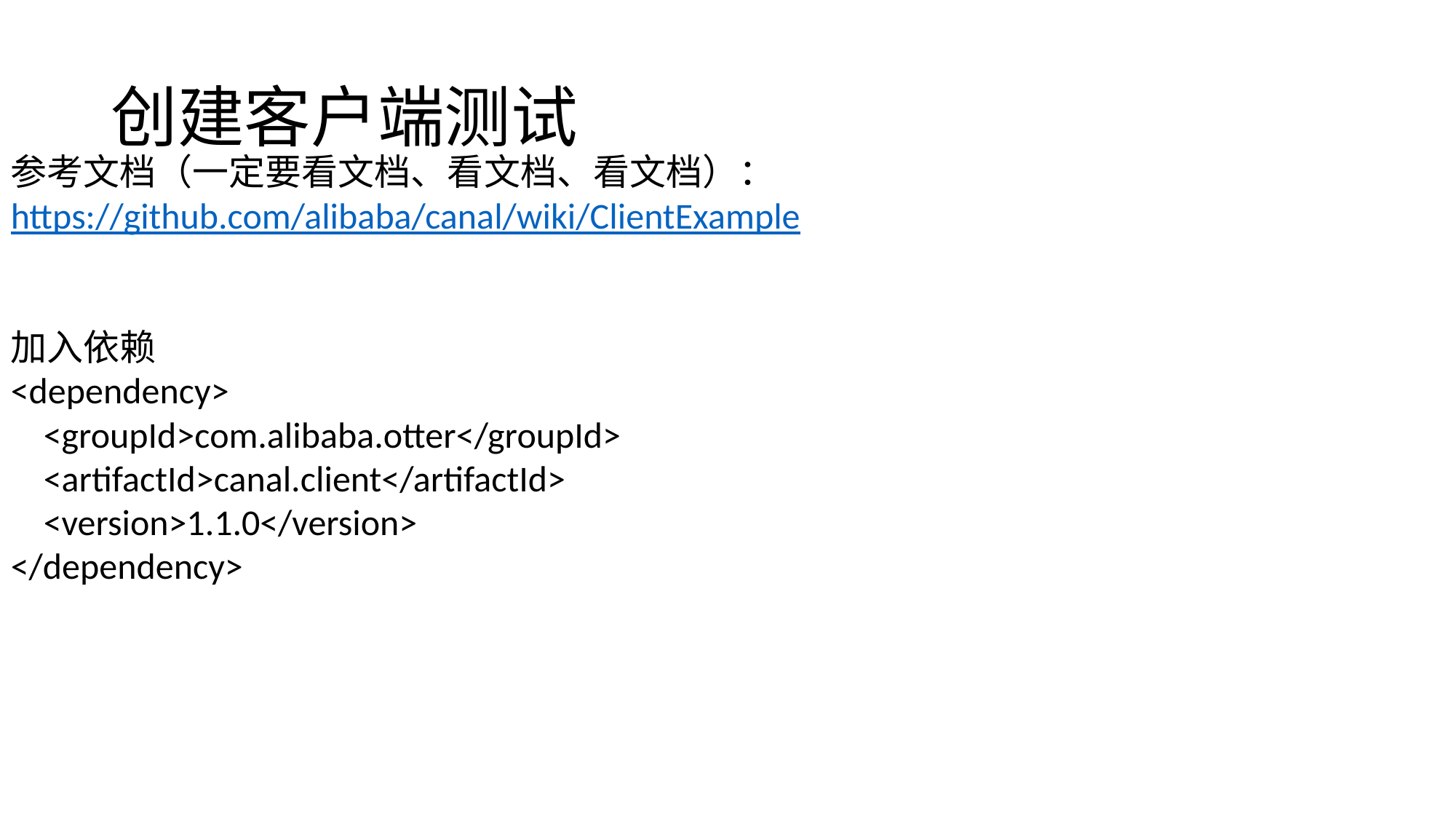

# 创建客户端测试
参考文档（一定要看文档、看文档、看文档）：
https://github.com/alibaba/canal/wiki/ClientExample

加入依赖
<dependency>
    <groupId>com.alibaba.otter</groupId>
    <artifactId>canal.client</artifactId>
    <version>1.1.0</version>
</dependency>